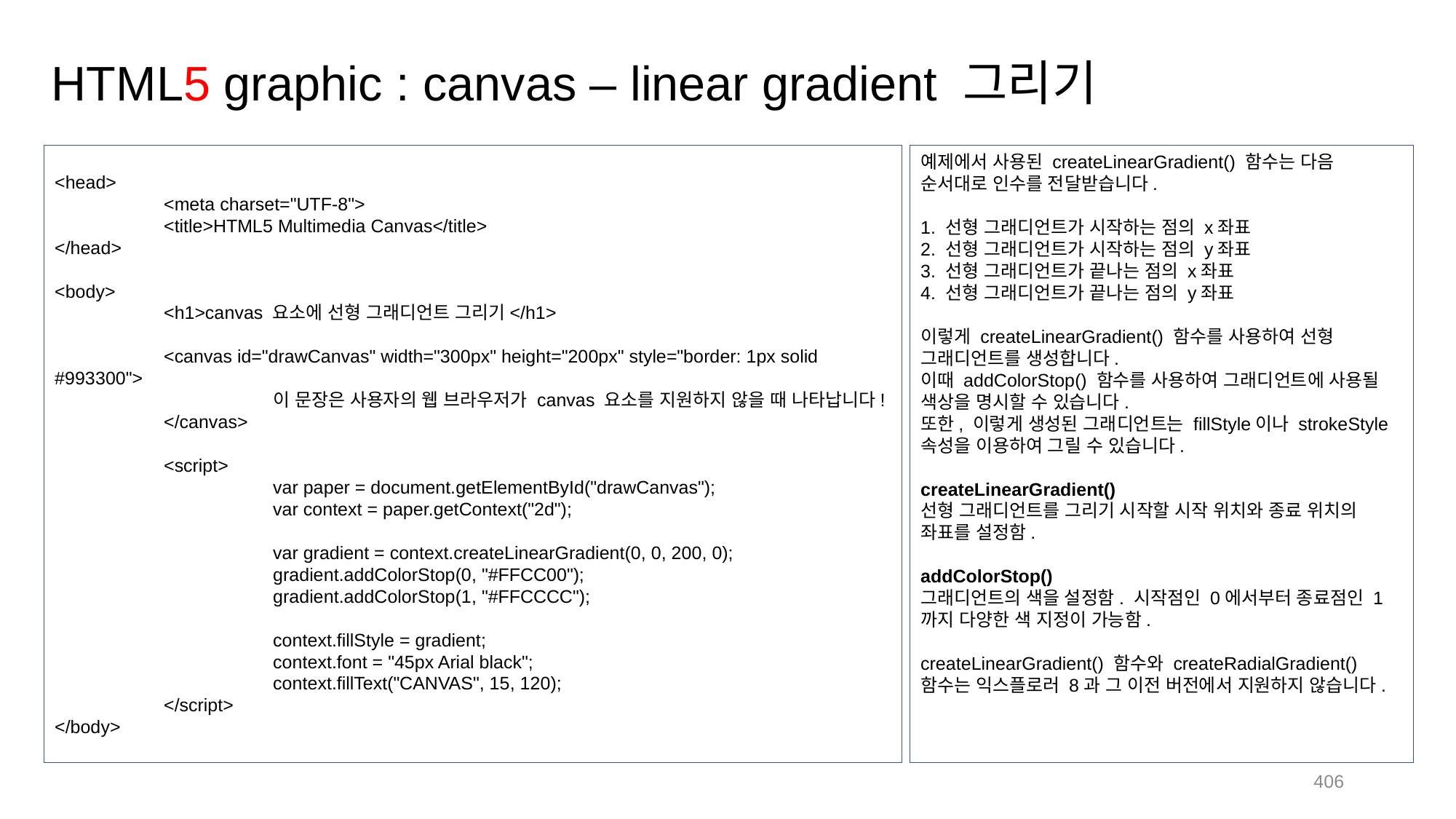

# HTML5 graphic : canvas – linear gradient 그리기
<head>
	<meta charset="UTF-8">
	<title>HTML5 Multimedia Canvas</title>
</head>

<body>
	<h1>canvas 요소에 선형 그래디언트 그리기</h1>

	<canvas id="drawCanvas" width="300px" height="200px" style="border: 1px solid #993300">
		이 문장은 사용자의 웹 브라우저가 canvas 요소를 지원하지 않을 때 나타납니다!
	</canvas>

	<script>
		var paper = document.getElementById("drawCanvas");
		var context = paper.getContext("2d");

		var gradient = context.createLinearGradient(0, 0, 200, 0);
		gradient.addColorStop(0, "#FFCC00");
		gradient.addColorStop(1, "#FFCCCC");

		context.fillStyle = gradient;
		context.font = "45px Arial black";
		context.fillText("CANVAS", 15, 120);
	</script>
</body>
예제에서 사용된 createLinearGradient() 함수는 다음 순서대로 인수를 전달받습니다.

1. 선형 그래디언트가 시작하는 점의 x좌표
2. 선형 그래디언트가 시작하는 점의 y좌표
3. 선형 그래디언트가 끝나는 점의 x좌표
4. 선형 그래디언트가 끝나는 점의 y좌표

이렇게 createLinearGradient() 함수를 사용하여 선형 그래디언트를 생성합니다.
이때 addColorStop() 함수를 사용하여 그래디언트에 사용될 색상을 명시할 수 있습니다.
또한, 이렇게 생성된 그래디언트는 fillStyle이나 strokeStyle 속성을 이용하여 그릴 수 있습니다.

createLinearGradient()
선형 그래디언트를 그리기 시작할 시작 위치와 종료 위치의 좌표를 설정함.

addColorStop()
그래디언트의 색을 설정함. 시작점인 0에서부터 종료점인 1까지 다양한 색 지정이 가능함.

createLinearGradient() 함수와 createRadialGradient() 함수는 익스플로러 8과 그 이전 버전에서 지원하지 않습니다.

406